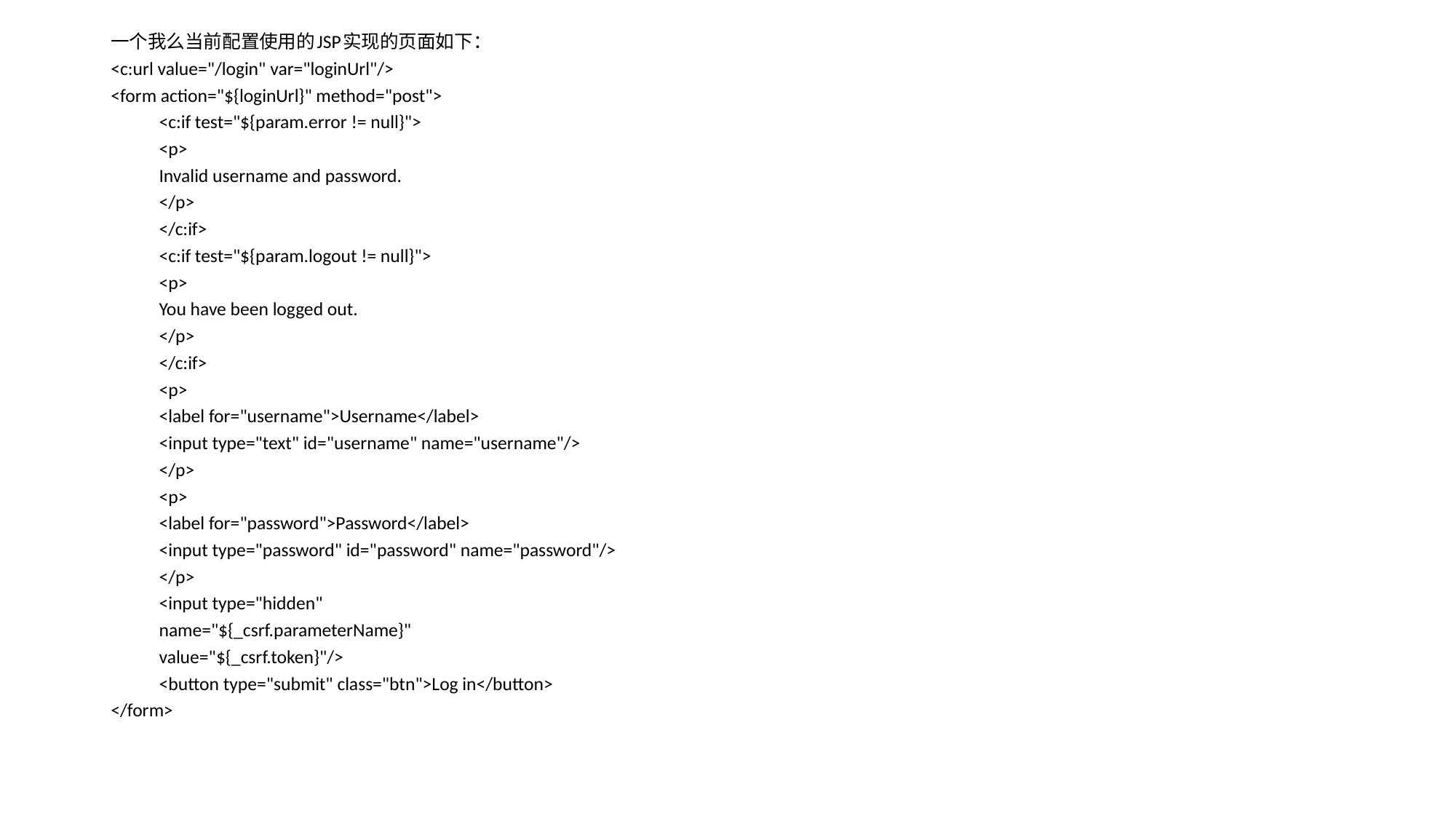

一个我么当前配置使用的JSP实现的页面如下：
<c:url value="/login" var="loginUrl"/>
<form action="${loginUrl}" method="post">
	<c:if test="${param.error != null}">
		<p>
			Invalid username and password.
		</p>
	</c:if>
	<c:if test="${param.logout != null}">
		<p>
			You have been logged out.
		</p>
	</c:if>
	<p>
		<label for="username">Username</label>
		<input type="text" id="username" name="username"/>
	</p>
	<p>
		<label for="password">Password</label>
		<input type="password" id="password" name="password"/>
	</p>
	<input type="hidden"
		name="${_csrf.parameterName}"
		value="${_csrf.token}"/>
	<button type="submit" class="btn">Log in</button>
</form>